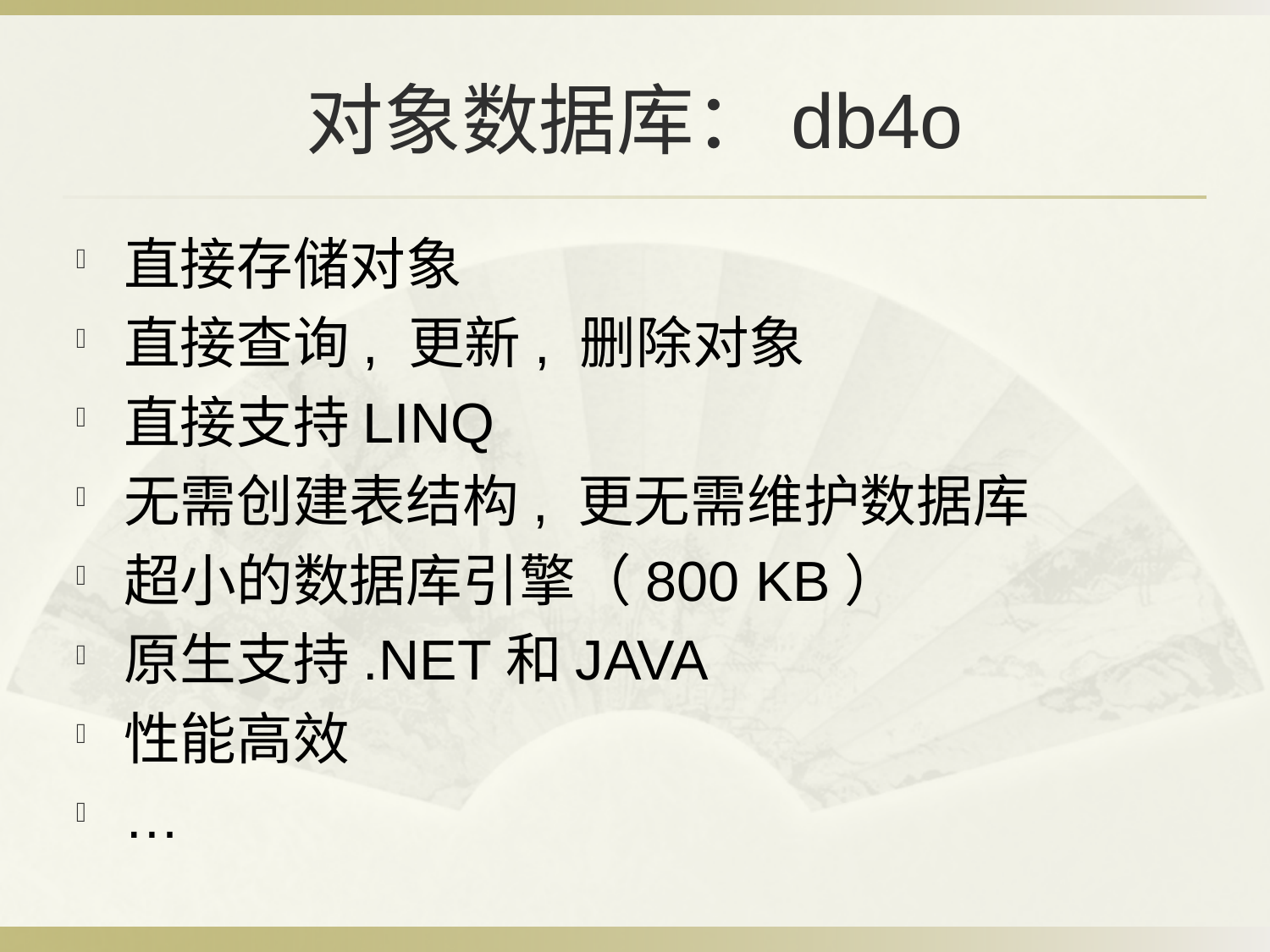

# 对象数据库：db4o
直接存储对象
直接查询, 更新, 删除对象
直接支持LINQ
无需创建表结构, 更无需维护数据库
超小的数据库引擎（800 KB）
原生支持.NET和JAVA
性能高效
…